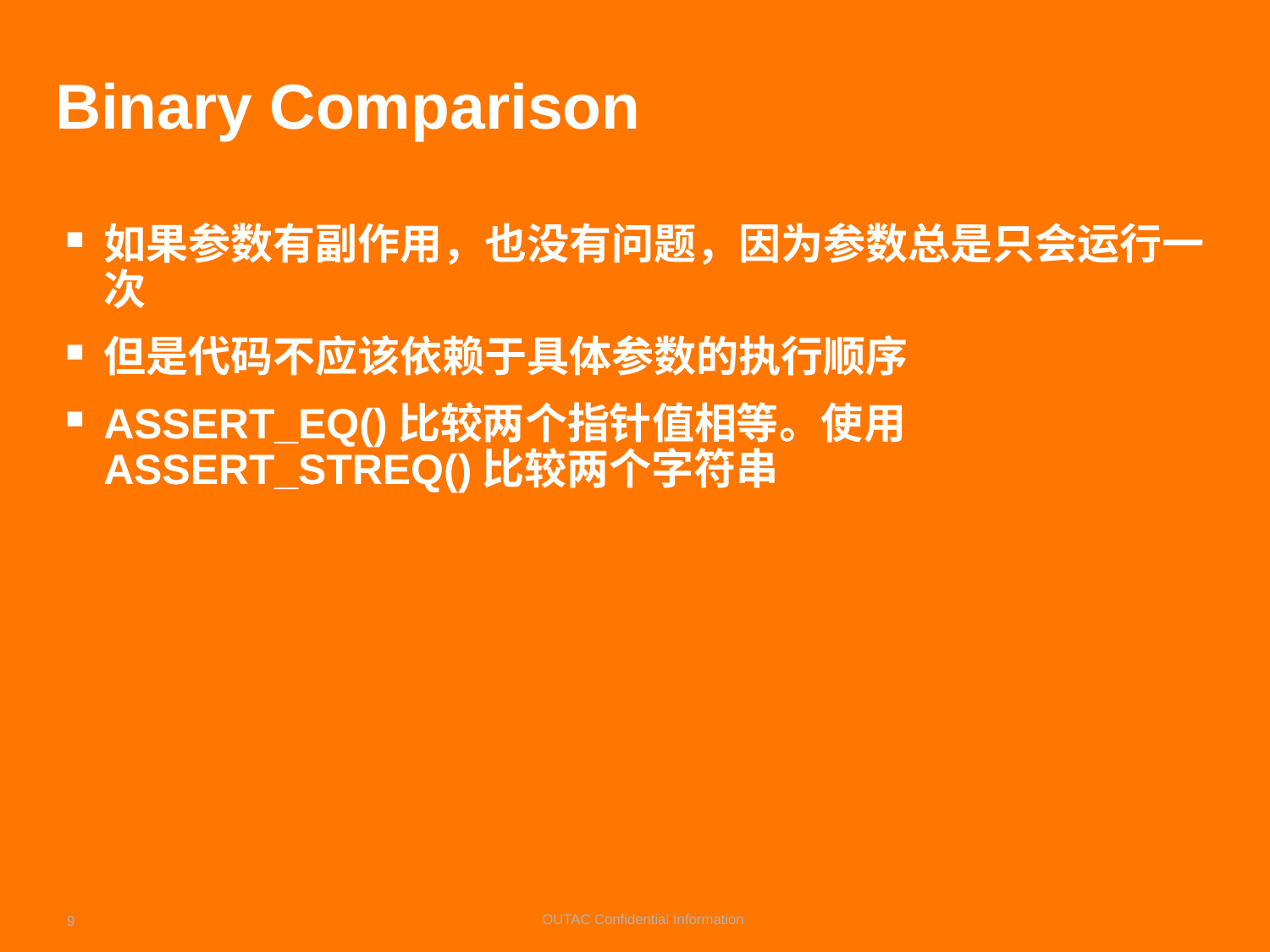

# Binary Comparison
如果参数有副作用，也没有问题，因为参数总是只会运行一次
但是代码不应该依赖于具体参数的执行顺序
ASSERT_EQ()比较两个指针值相等。使用ASSERT_STREQ()比较两个字符串
9